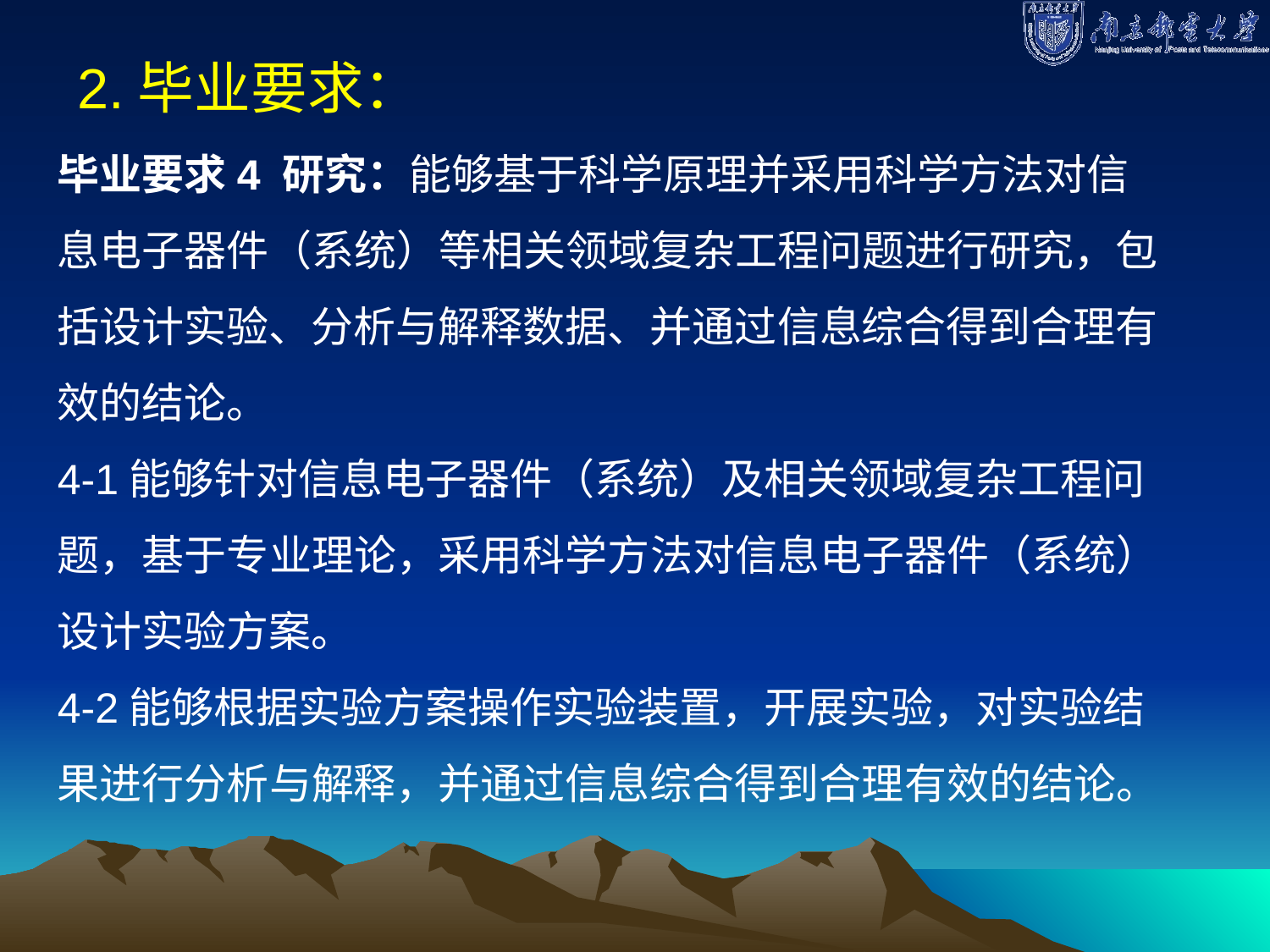

2.毕业要求：
毕业要求4 研究：能够基于科学原理并采用科学方法对信息电子器件（系统）等相关领域复杂工程问题进行研究，包括设计实验、分析与解释数据、并通过信息综合得到合理有效的结论。
4-1能够针对信息电子器件（系统）及相关领域复杂工程问题，基于专业理论，采用科学方法对信息电子器件（系统）设计实验方案。
4-2能够根据实验方案操作实验装置，开展实验，对实验结果进行分析与解释，并通过信息综合得到合理有效的结论。

10